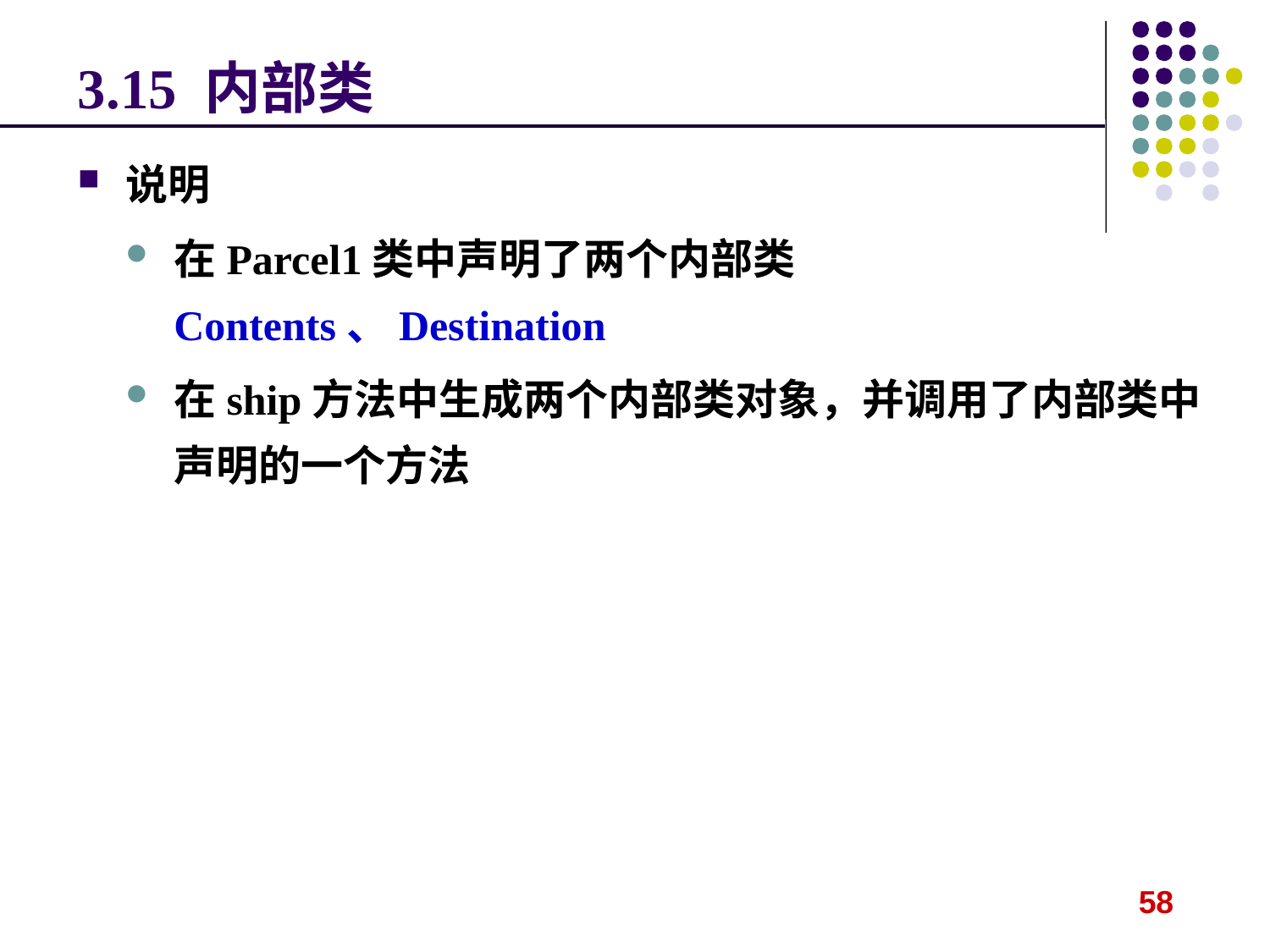

# 3.15 内部类
说明
在Parcel1类中声明了两个内部类Contents、Destination
在ship方法中生成两个内部类对象，并调用了内部类中声明的一个方法